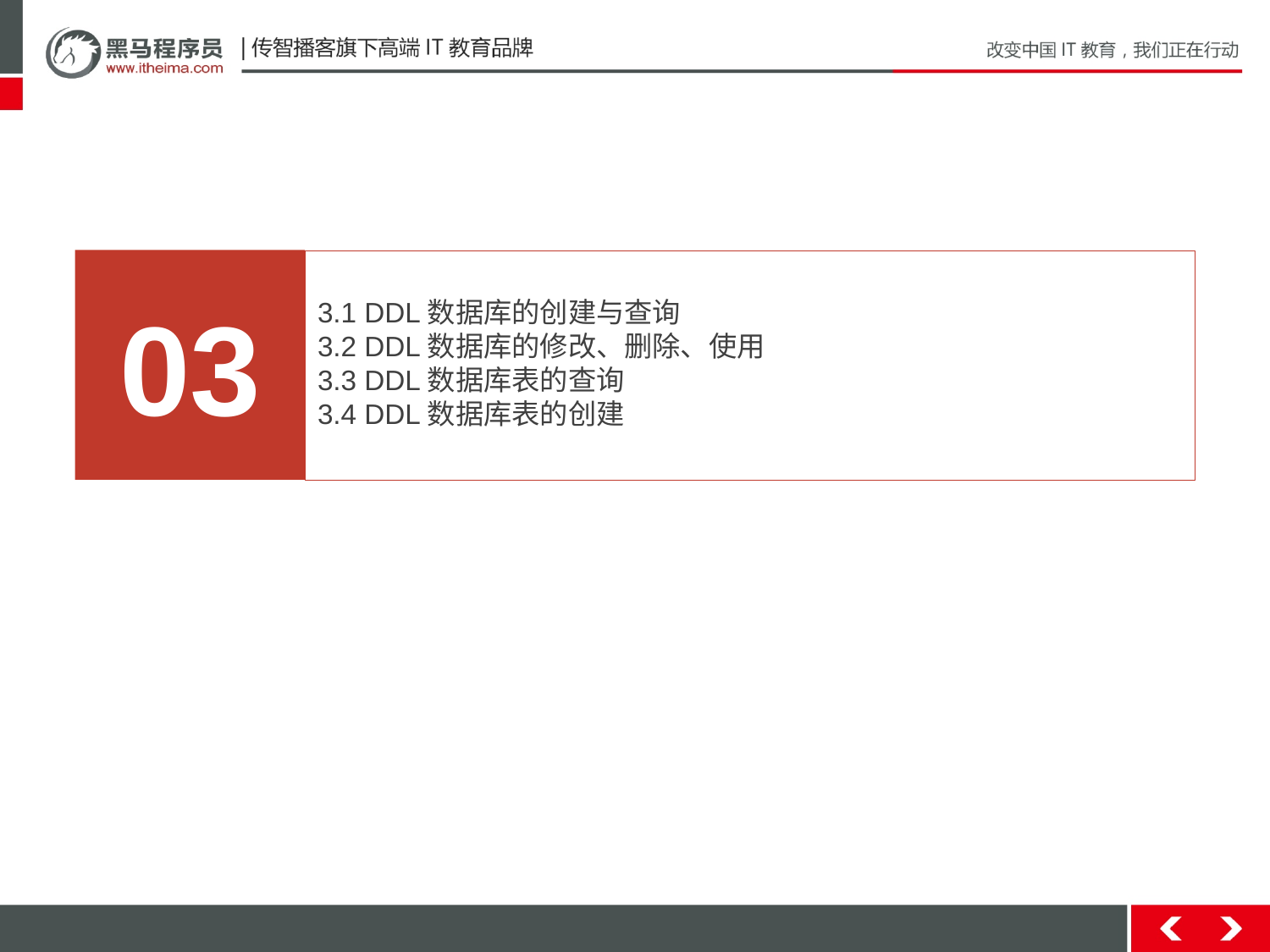

03

3.1 DDL数据库的创建与查询
3.2 DDL数据库的修改、删除、使用
3.3 DDL数据库表的查询
3.4 DDL数据库表的创建